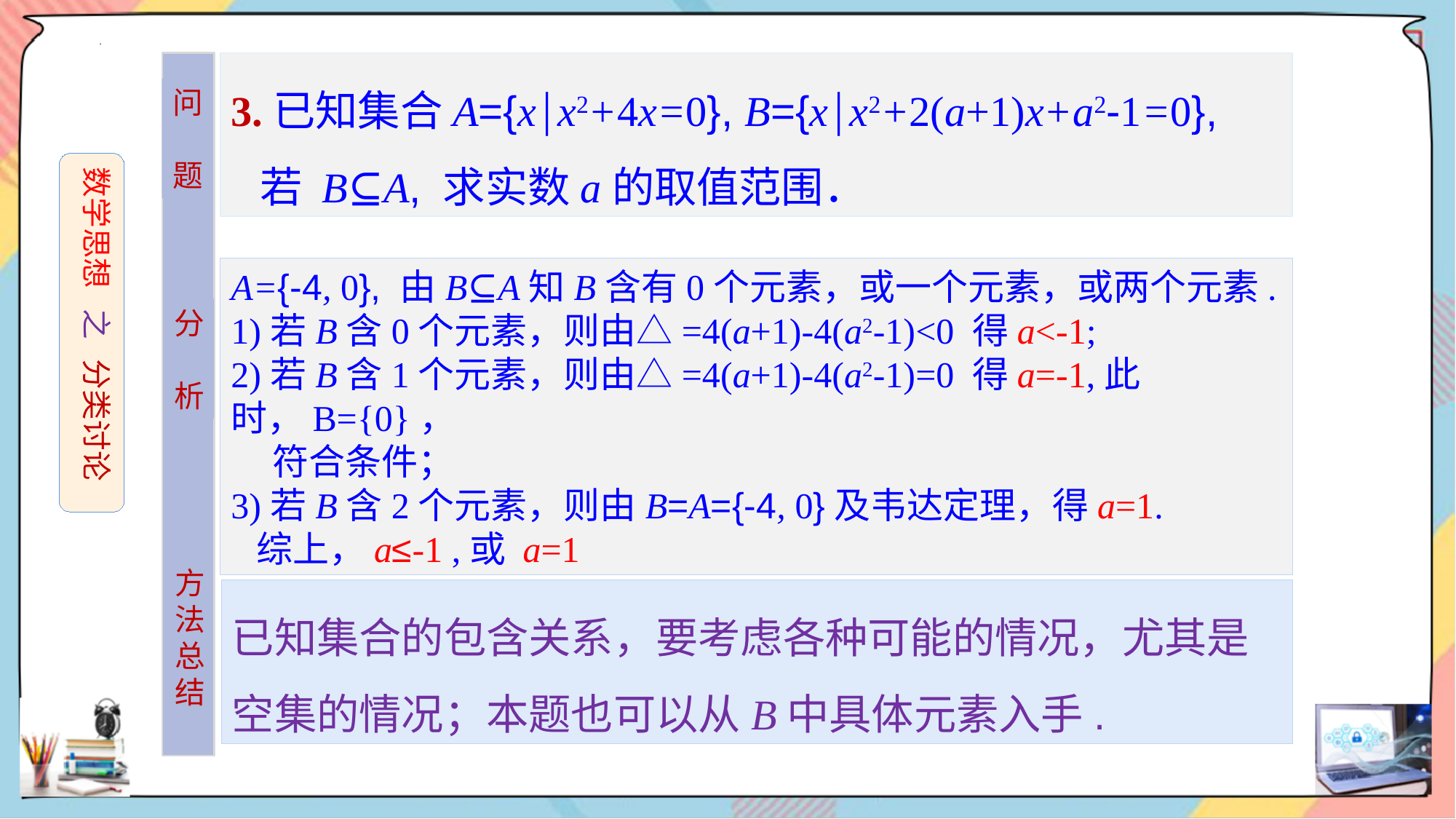

3.已知集合A={x│x2+4x=0}, B={x│x2+2(a+1)x+a2-1=0},
  若 B⊆A, 求实数a的取值范围．
问

题
数学思想   之   分类讨论
A={-4, 0}, 由B⊆A知B含有0个元素，或一个元素，或两个元素.
1)若B含0个元素，则由△=4(a+1)-4(a2-1)<0 得a<-1;
2)若B含1个元素，则由△=4(a+1)-4(a2-1)=0 得a=-1,此时，B={0}，
    符合条件；
3)若B含2个元素，则由B=A={-4, 0}及韦达定理，得a=1.
  综上，a≤-1 ,或 a=1
分

析
方法总结
已知集合的包含关系，要考虑各种可能的情况，尤其是空集的情况；本题也可以从B中具体元素入手.